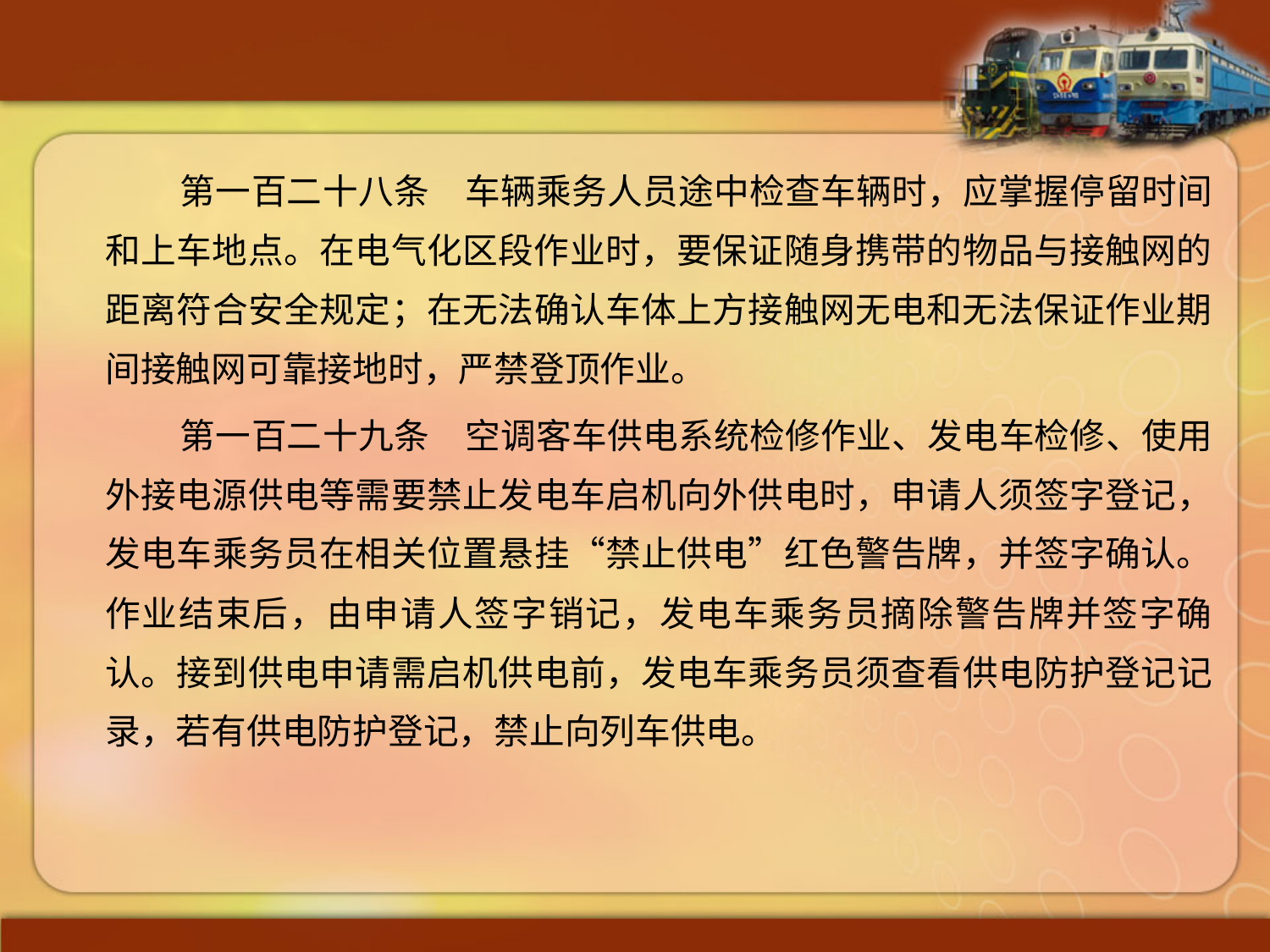

#
第一百二十八条　车辆乘务人员途中检查车辆时，应掌握停留时间和上车地点。在电气化区段作业时，要保证随身携带的物品与接触网的距离符合安全规定；在无法确认车体上方接触网无电和无法保证作业期间接触网可靠接地时，严禁登顶作业。
第一百二十九条　空调客车供电系统检修作业、发电车检修、使用外接电源供电等需要禁止发电车启机向外供电时，申请人须签字登记，发电车乘务员在相关位置悬挂“禁止供电”红色警告牌，并签字确认。作业结束后，由申请人签字销记，发电车乘务员摘除警告牌并签字确认。接到供电申请需启机供电前，发电车乘务员须查看供电防护登记记录，若有供电防护登记，禁止向列车供电。